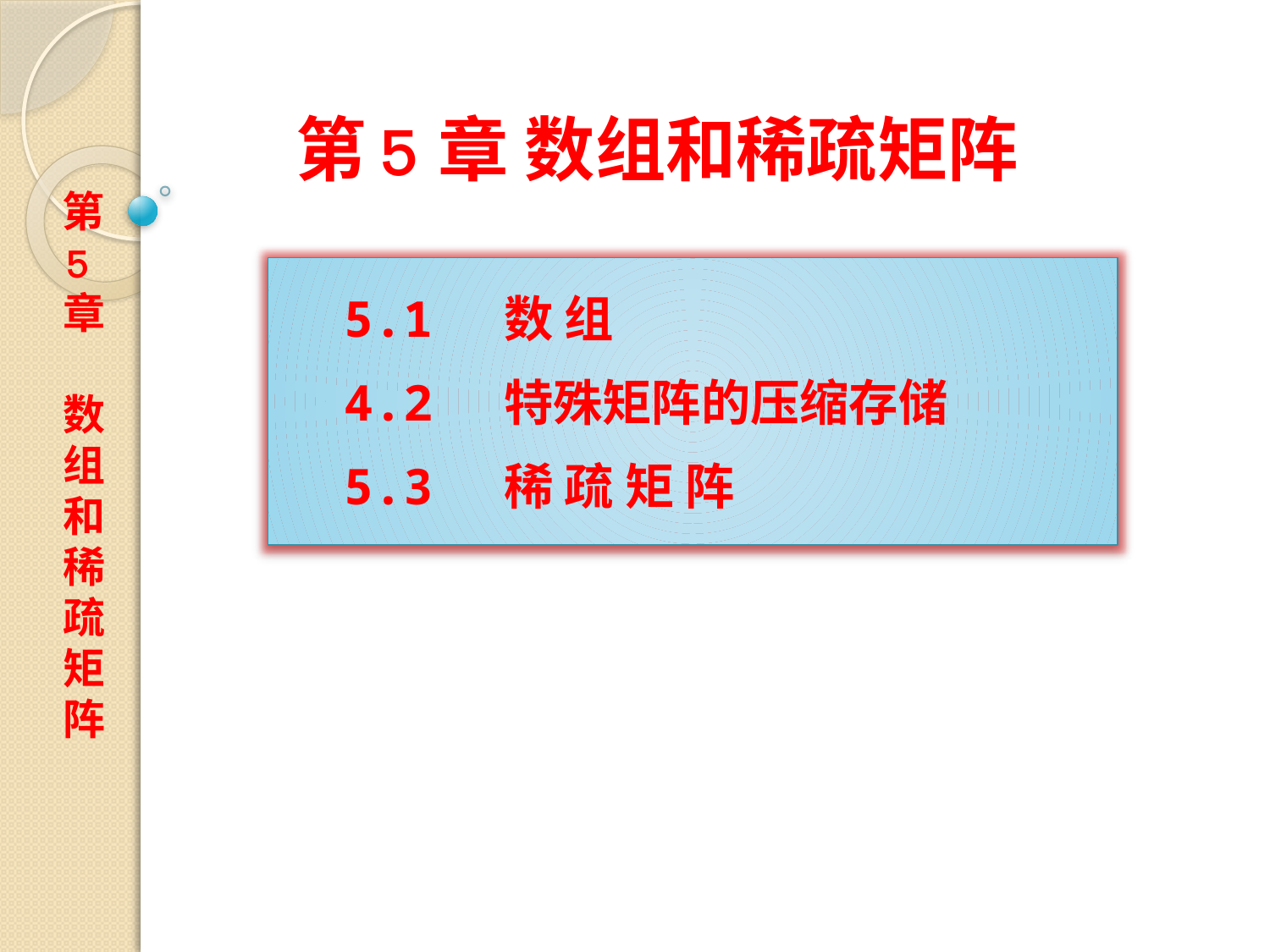

第5章 数组和稀疏矩阵
第5章

数组和稀疏矩阵
5.1  数 组
4.2  特殊矩阵的压缩存储
5.3  稀 疏 矩 阵